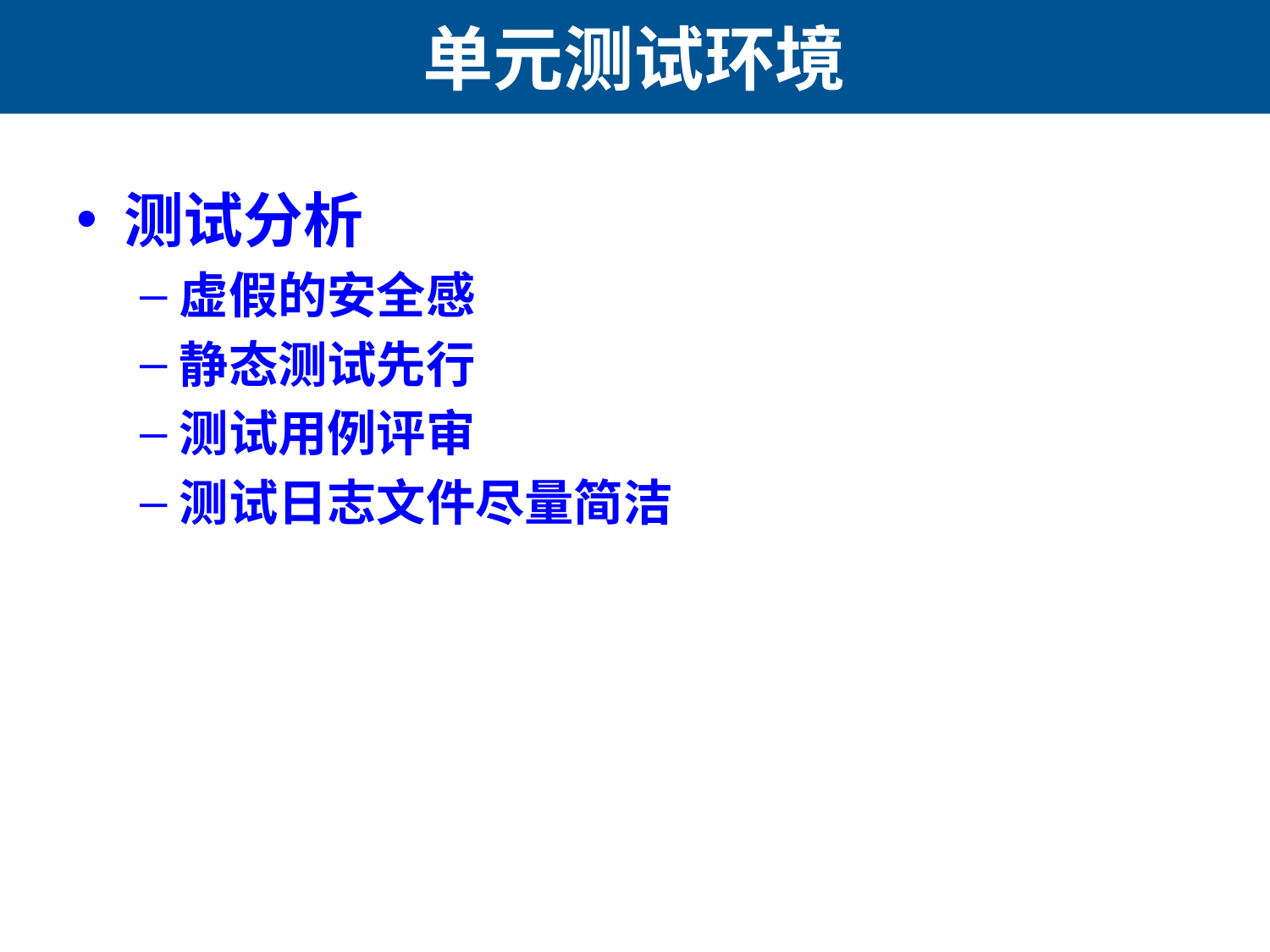

# 单元测试环境
测试分析
虚假的安全感
静态测试先行
测试用例评审
测试日志文件尽量简洁